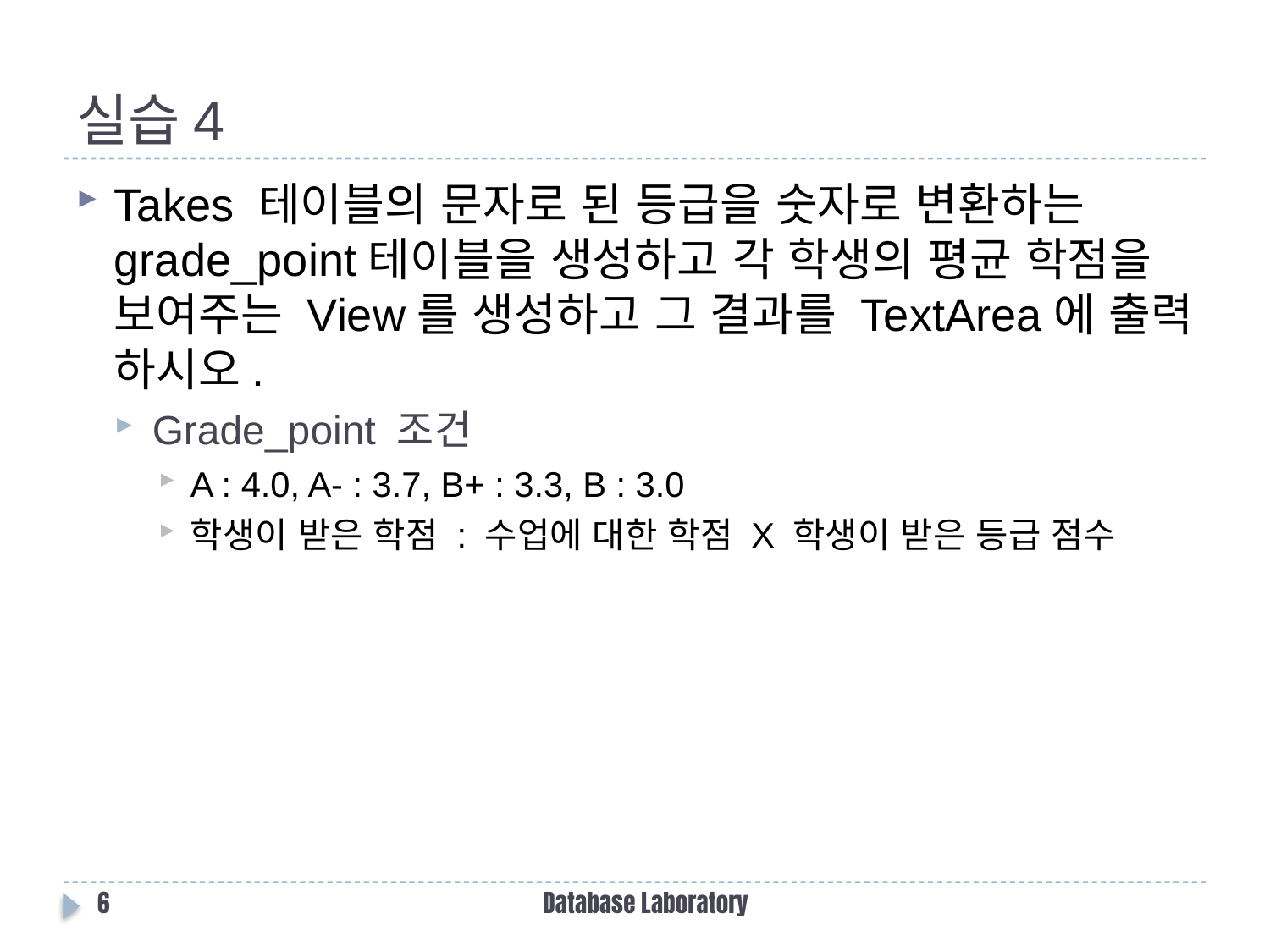

# 실습4
Takes 테이블의 문자로 된 등급을 숫자로 변환하는 grade_point테이블을 생성하고 각 학생의 평균 학점을 보여주는 View를 생성하고 그 결과를 TextArea에 출력 하시오.
Grade_point 조건
A : 4.0, A- : 3.7, B+ : 3.3, B : 3.0
학생이 받은 학점 : 수업에 대한 학점 X 학생이 받은 등급 점수
6
Database Laboratory